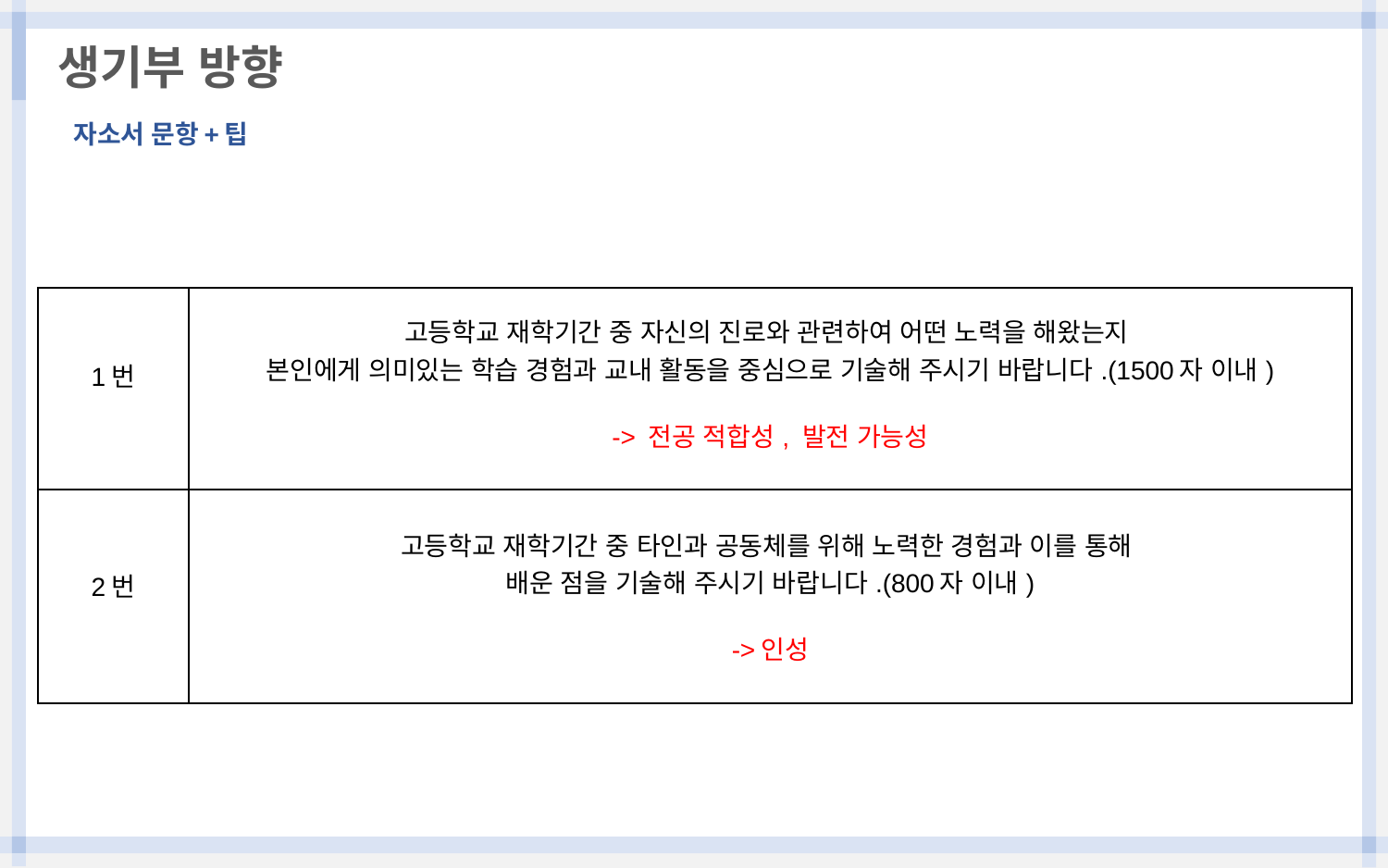

생기부 방향
자소서 문항+팁

| 1번 | 고등학교 재학기간 중 자신의 진로와 관련하여 어떤 노력을 해왔는지 본인에게 의미있는 학습 경험과 교내 활동을 중심으로 기술해 주시기 바랍니다.(1500자 이내) -> 전공 적합성, 발전 가능성 |
| --- | --- |
| 2번 | 고등학교 재학기간 중 타인과 공동체를 위해 노력한 경험과 이를 통해 배운 점을 기술해 주시기 바랍니다.(800자 이내) ->인성 |